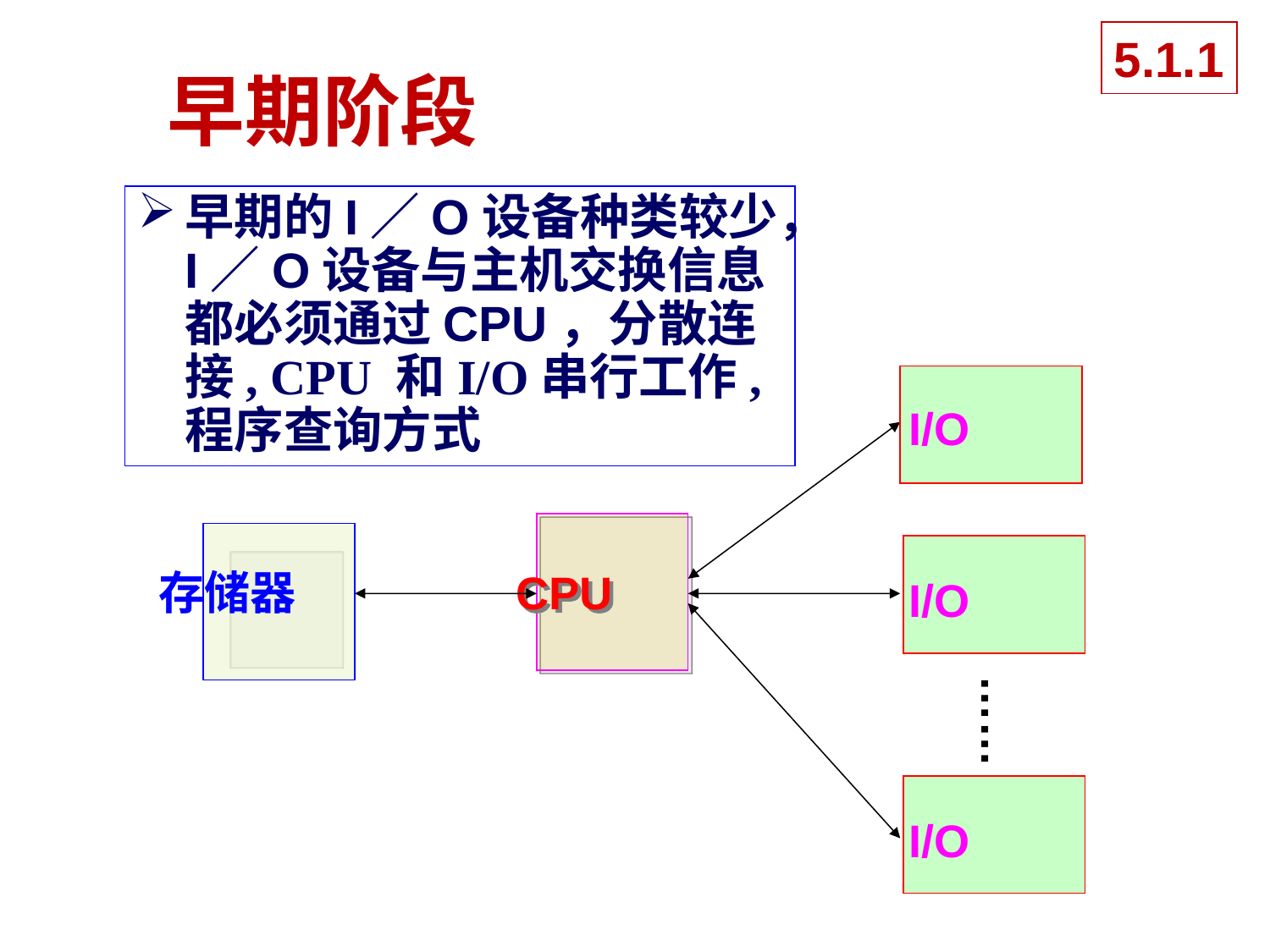

5.1.1
# 早期阶段
早期的I／O设备种类较少，I／O设备与主机交换信息都必须通过CPU，分散连接, CPU 和I/O串行工作,程序查询方式

I/O

I/O

……

I/O

CPU

存储器